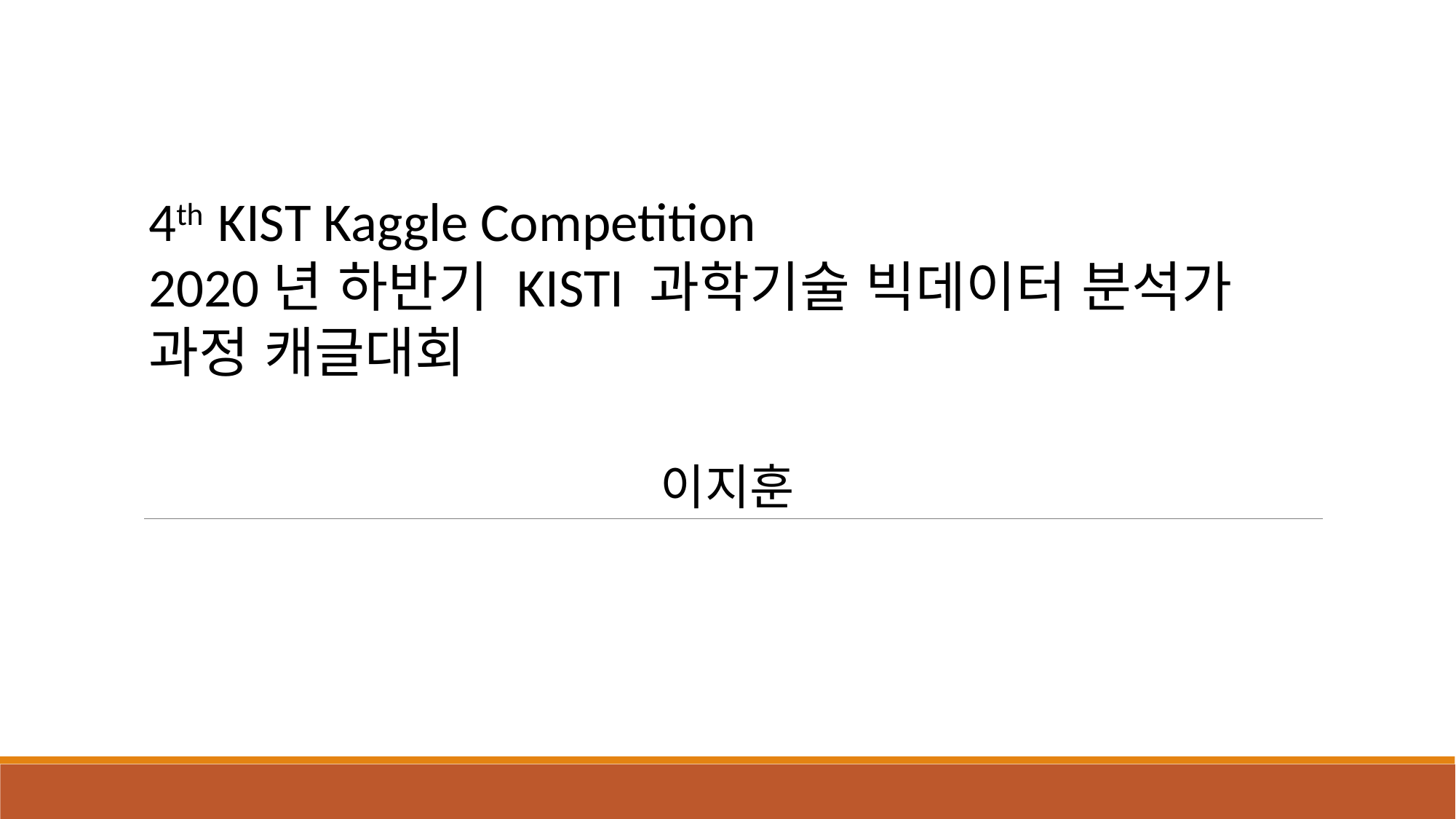

4th  KIST Kaggle Competition
2020년 하반기 KISTI 과학기술 빅데이터 분석가 과정 캐글대회

이지훈